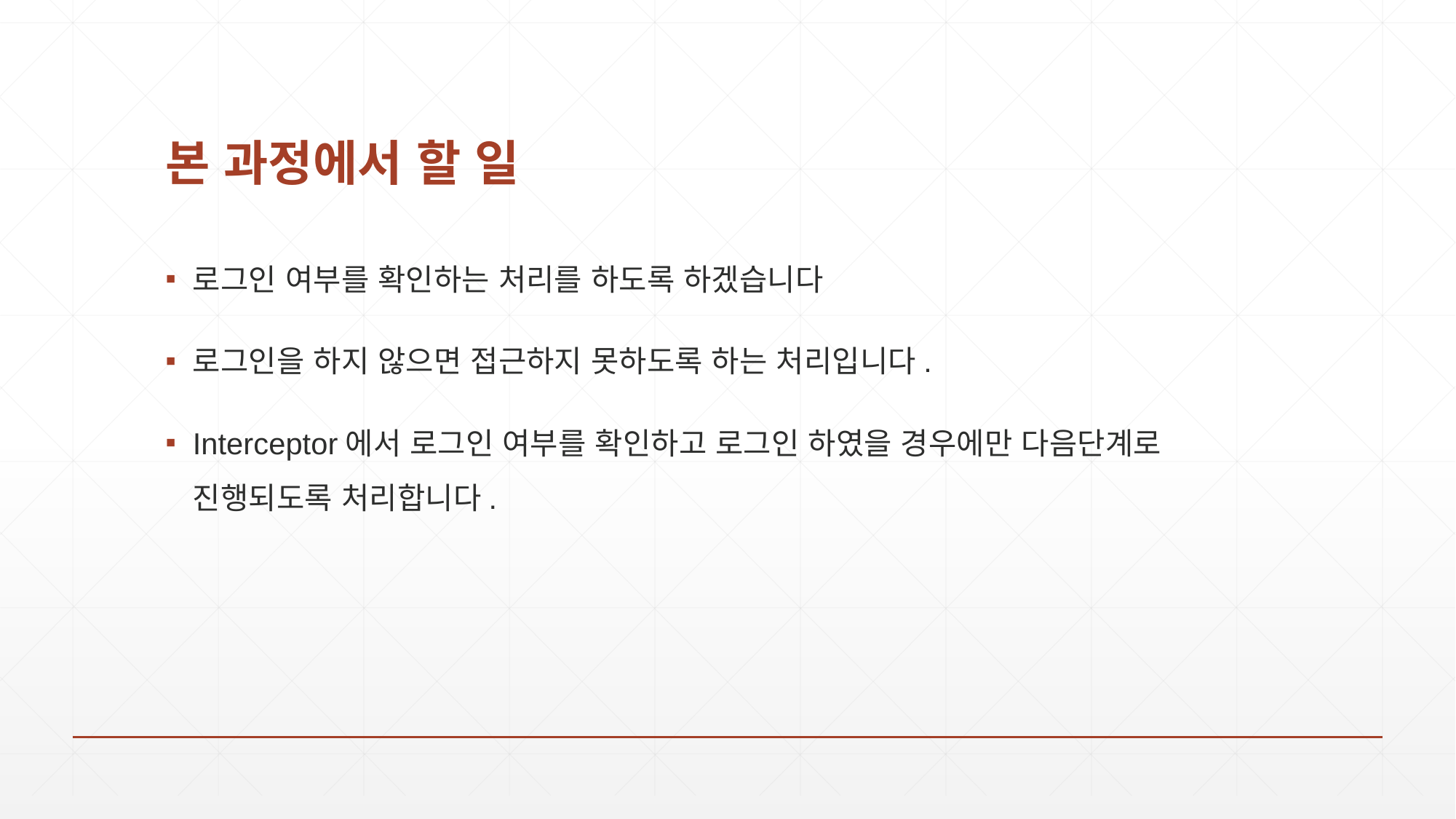

# 본 과정에서 할 일
로그인 여부를 확인하는 처리를 하도록 하겠습니다
로그인을 하지 않으면 접근하지 못하도록 하는 처리입니다.
Interceptor에서 로그인 여부를 확인하고 로그인 하였을 경우에만 다음단계로 진행되도록 처리합니다.